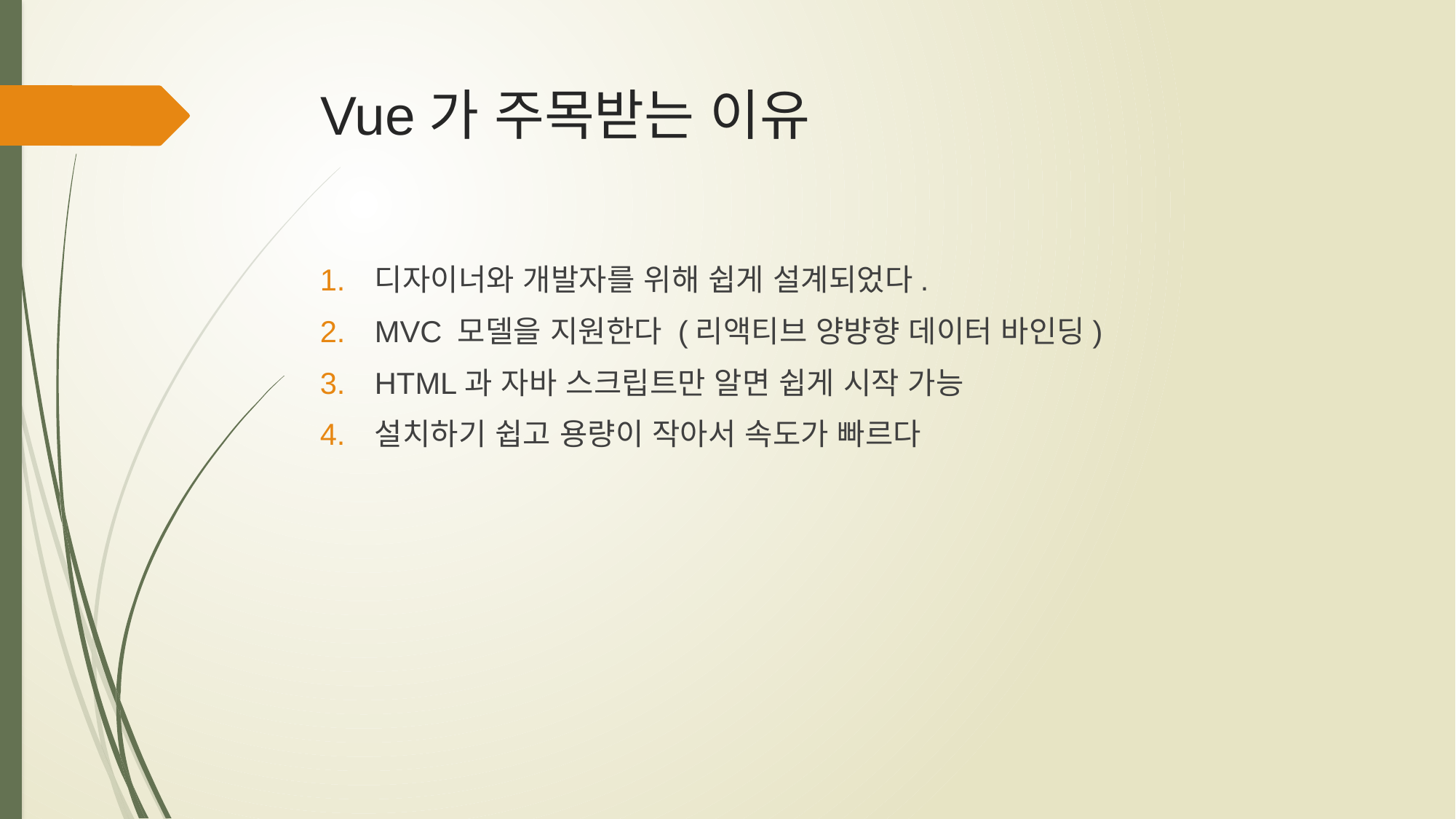

# Vue가 주목받는 이유
디자이너와 개발자를 위해 쉽게 설계되었다.
MVC 모델을 지원한다 (리액티브 양뱡향 데이터 바인딩)
HTML과 자바 스크립트만 알면 쉽게 시작 가능
설치하기 쉽고 용량이 작아서 속도가 빠르다